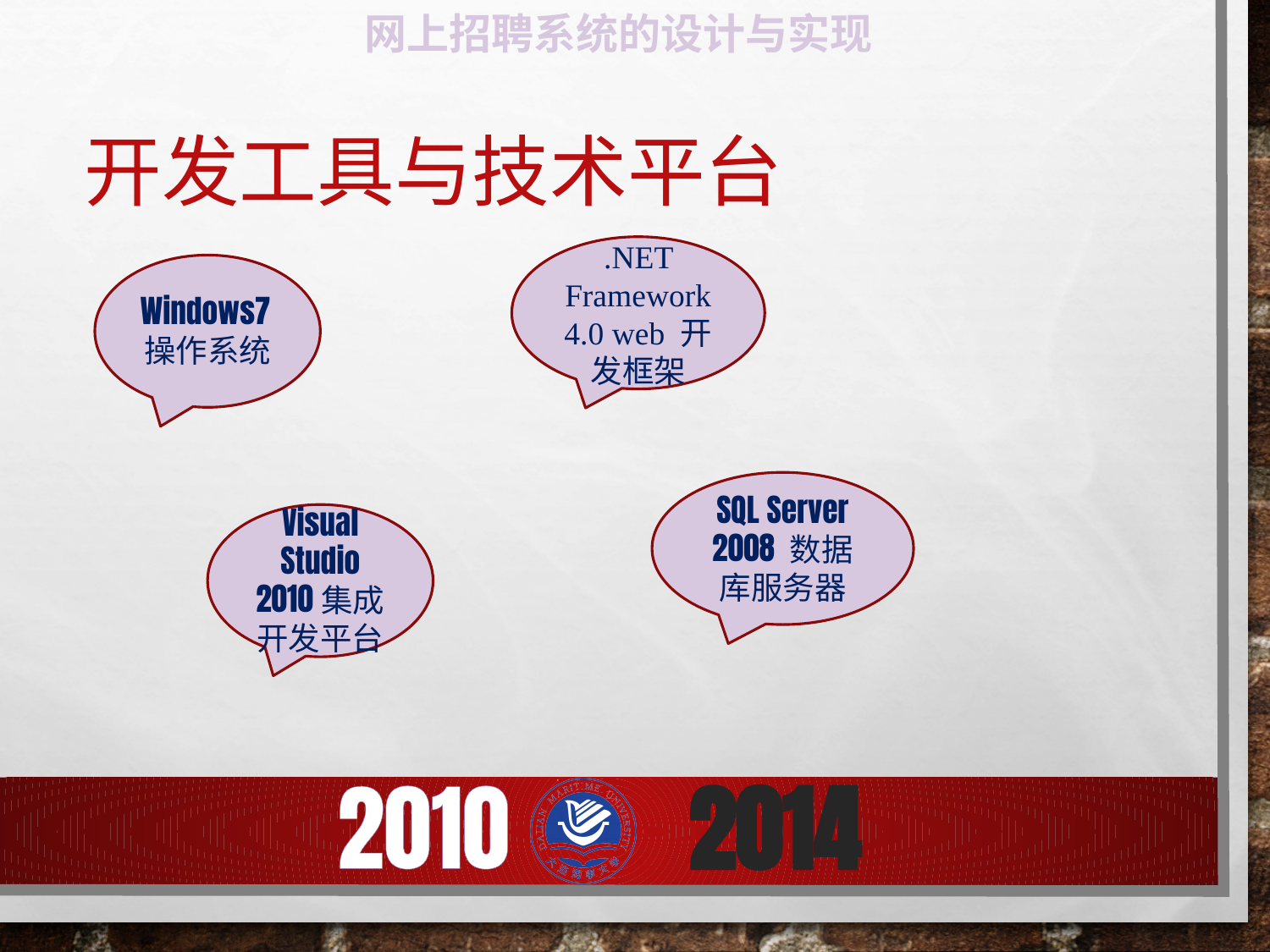

# 开发工具与技术平台
.NET Framework4.0 web 开发框架
Windows7操作系统
SQL Server 2008 数据库服务器
Visual Studio 2010集成开发平台